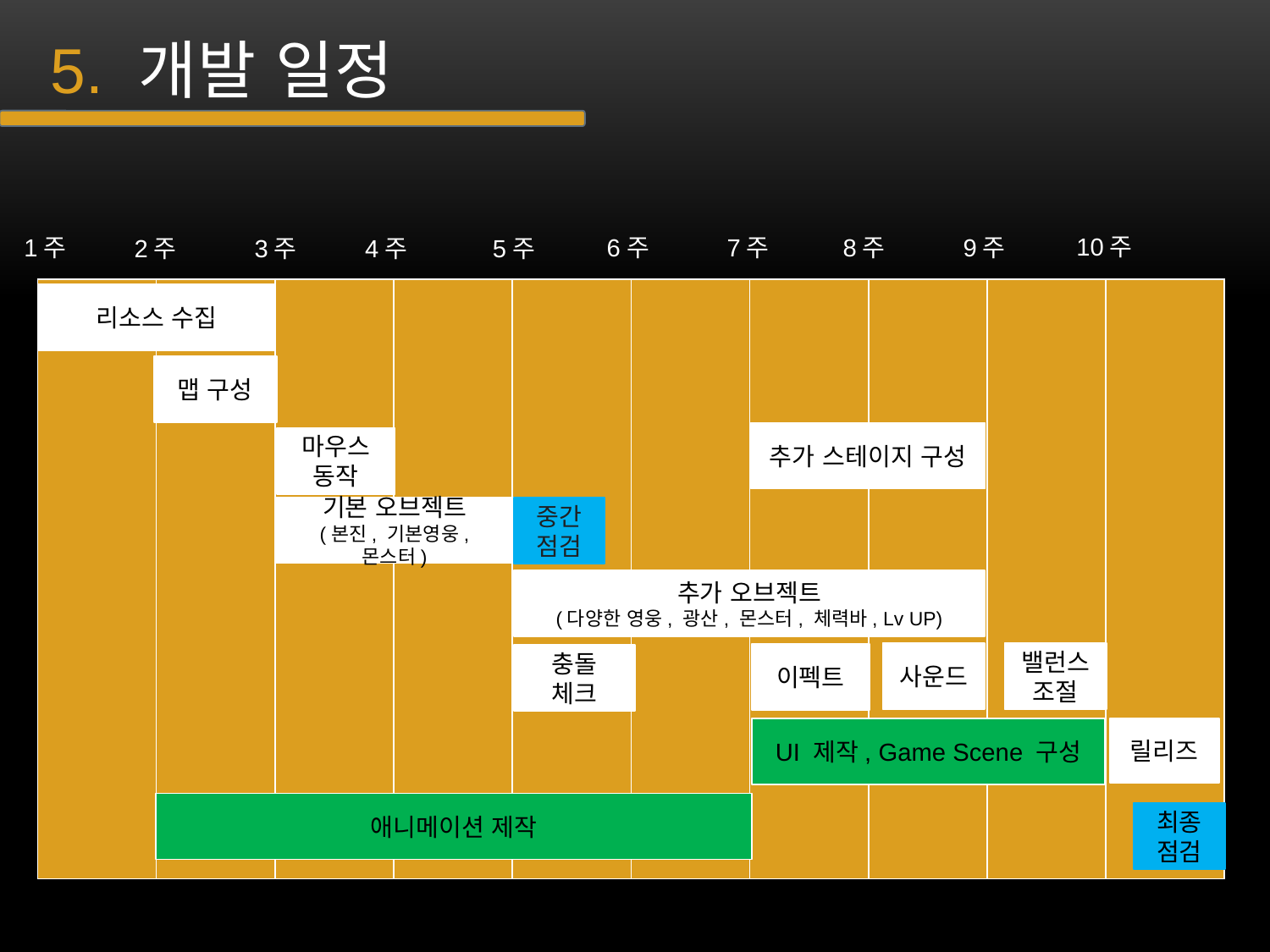

5. 개발 일정

10주
9주
8주
1주
7주
6주
2주
3주
4주
5주
|  |  |  |  |  |  |  |  |  |  |
| --- | --- | --- | --- | --- | --- | --- | --- | --- | --- |
리소스 수집
맵 구성
추가 스테이지 구성
마우스
동작
기본 오브젝트
(본진, 기본영웅, 몬스터)
중간 점검
추가 오브젝트
(다양한 영웅, 광산, 몬스터, 체력바, Lv UP)
밸런스
조절
사운드
이펙트
충돌 체크
UI 제작, Game Scene 구성
릴리즈
애니메이션 제작
최종 점검